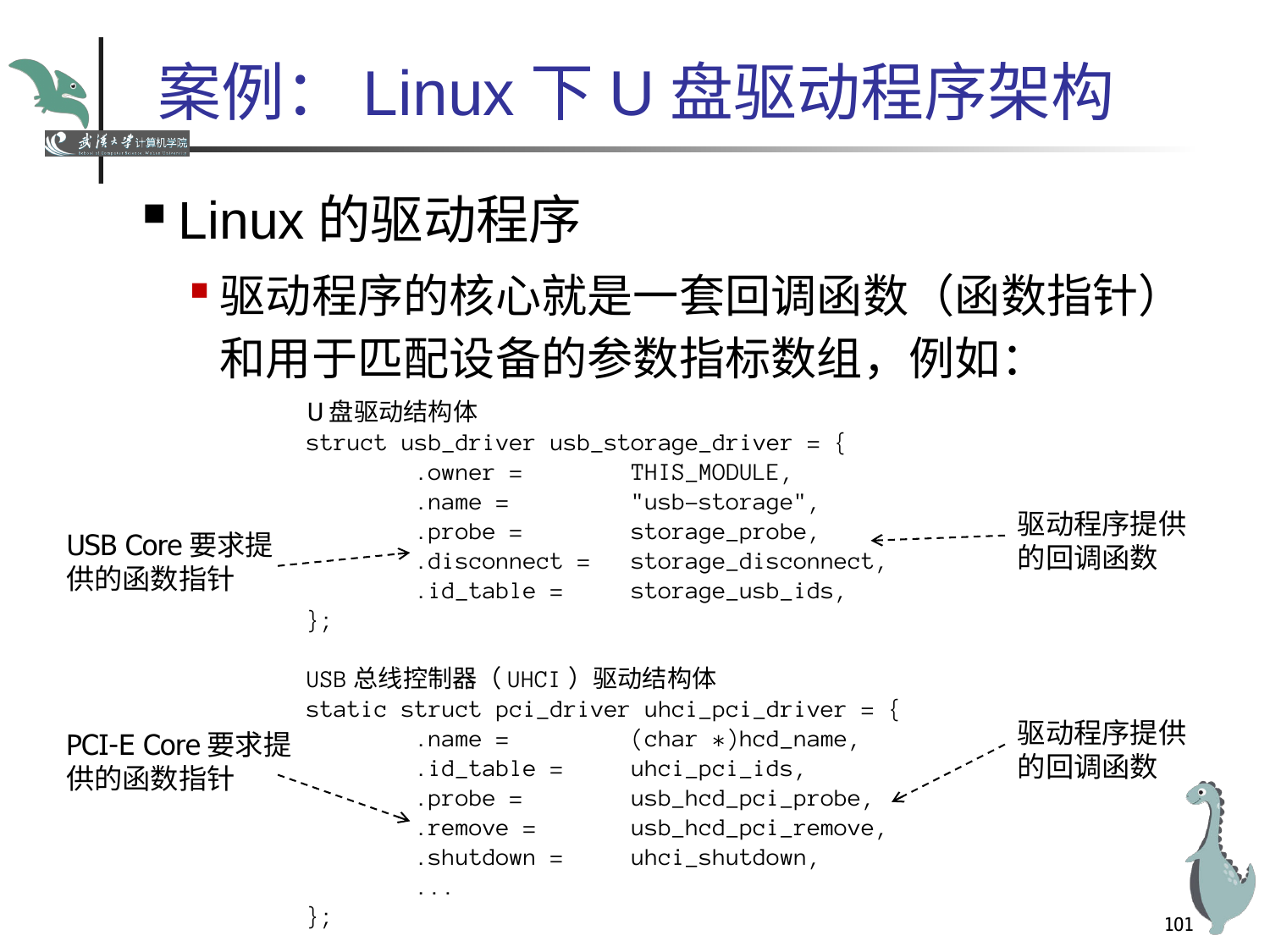

# 案例：Linux下U盘驱动程序架构
Linux的驱动程序
驱动程序的核心就是一套回调函数（函数指针）和用于匹配设备的参数指标数组，例如：
U盘驱动结构体
struct usb_driver usb_storage_driver = {
        .owner =        THIS_MODULE,
        .name =         "usb-storage",
        .probe =        storage_probe,
        .disconnect =   storage_disconnect,
        .id_table =     storage_usb_ids,
};

USB总线控制器（UHCI）驱动结构体
static struct pci_driver uhci_pci_driver = {
        .name =         (char *)hcd_name,
        .id_table =     uhci_pci_ids,
        .probe =        usb_hcd_pci_probe,
        .remove =       usb_hcd_pci_remove,
        .shutdown =     uhci_shutdown,
        ...
};
驱动程序提供的回调函数
USB Core要求提供的函数指针
驱动程序提供的回调函数
PCI-E Core要求提供的函数指针
101